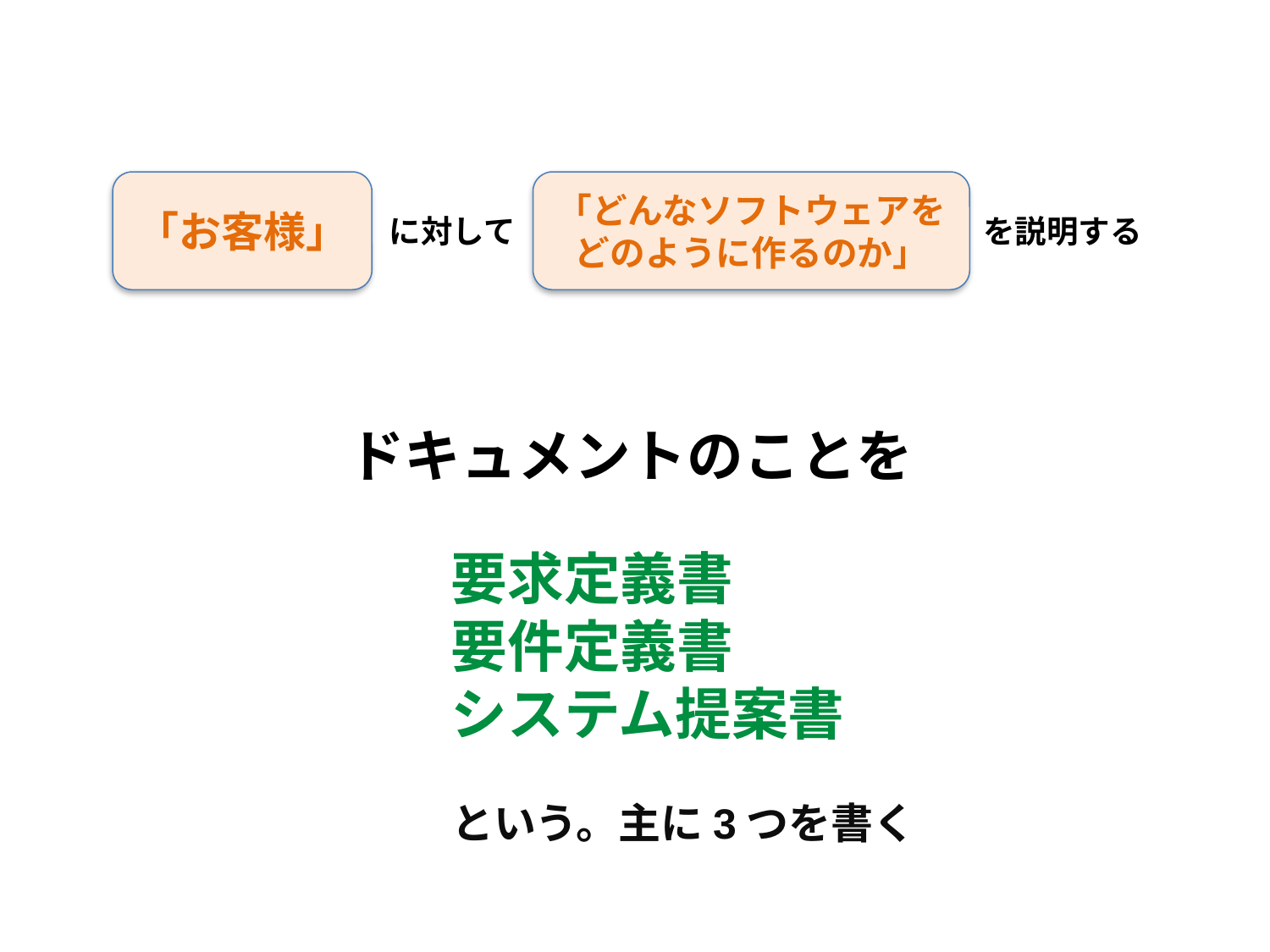

「どんなソフトウェアをどのように作るのか」
「お客様」
を説明する
に対して
ドキュメントのことを
要求定義書
要件定義書
システム提案書

という。主に3つを書く